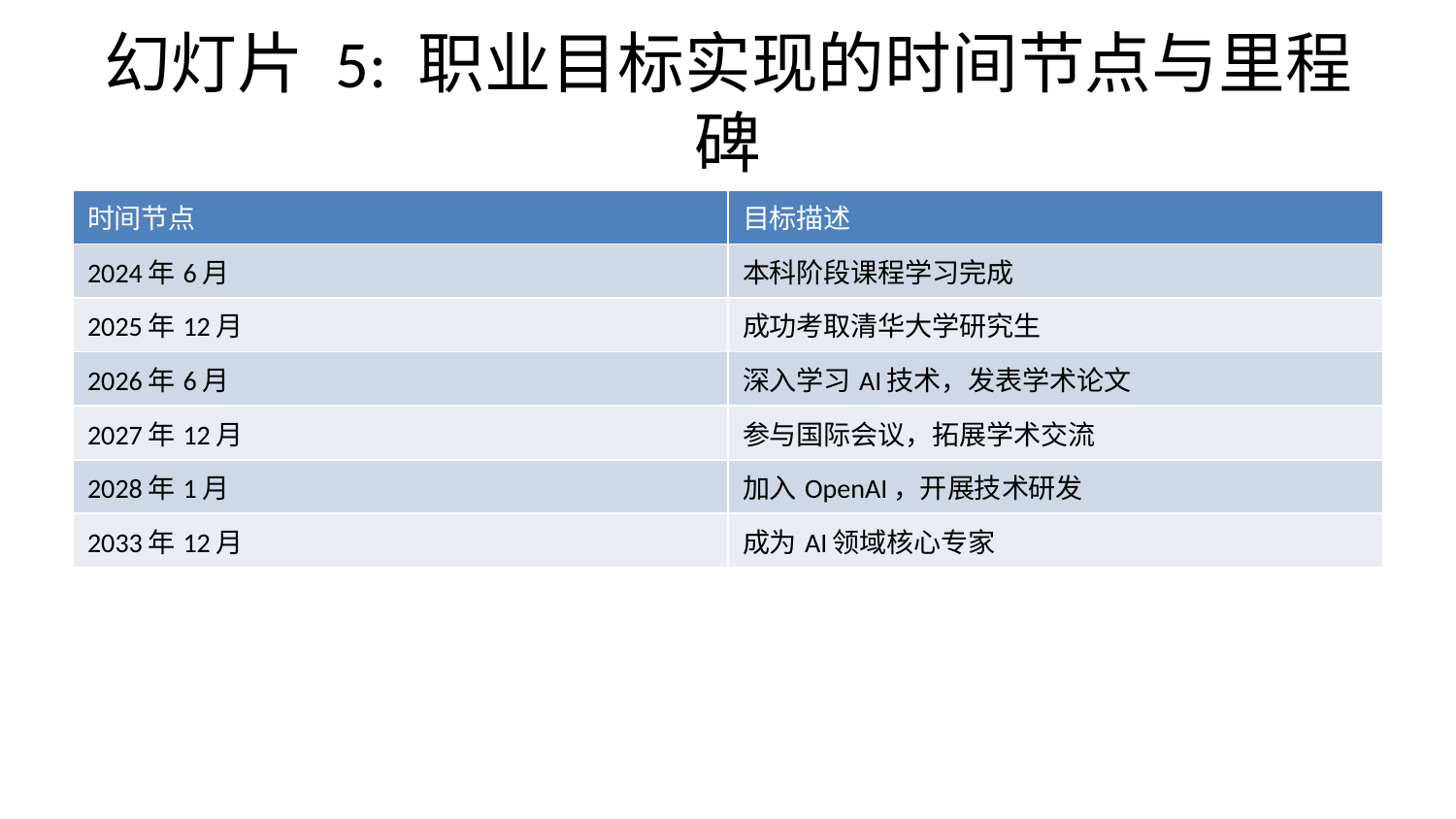

# 幻灯片 5: 职业目标实现的时间节点与里程碑
| 时间节点 | 目标描述 |
| --- | --- |
| 2024年6月 | 本科阶段课程学习完成 |
| 2025年12月 | 成功考取清华大学研究生 |
| 2026年6月 | 深入学习AI技术，发表学术论文 |
| 2027年12月 | 参与国际会议，拓展学术交流 |
| 2028年1月 | 加入OpenAI，开展技术研发 |
| 2033年12月 | 成为AI领域核心专家 |